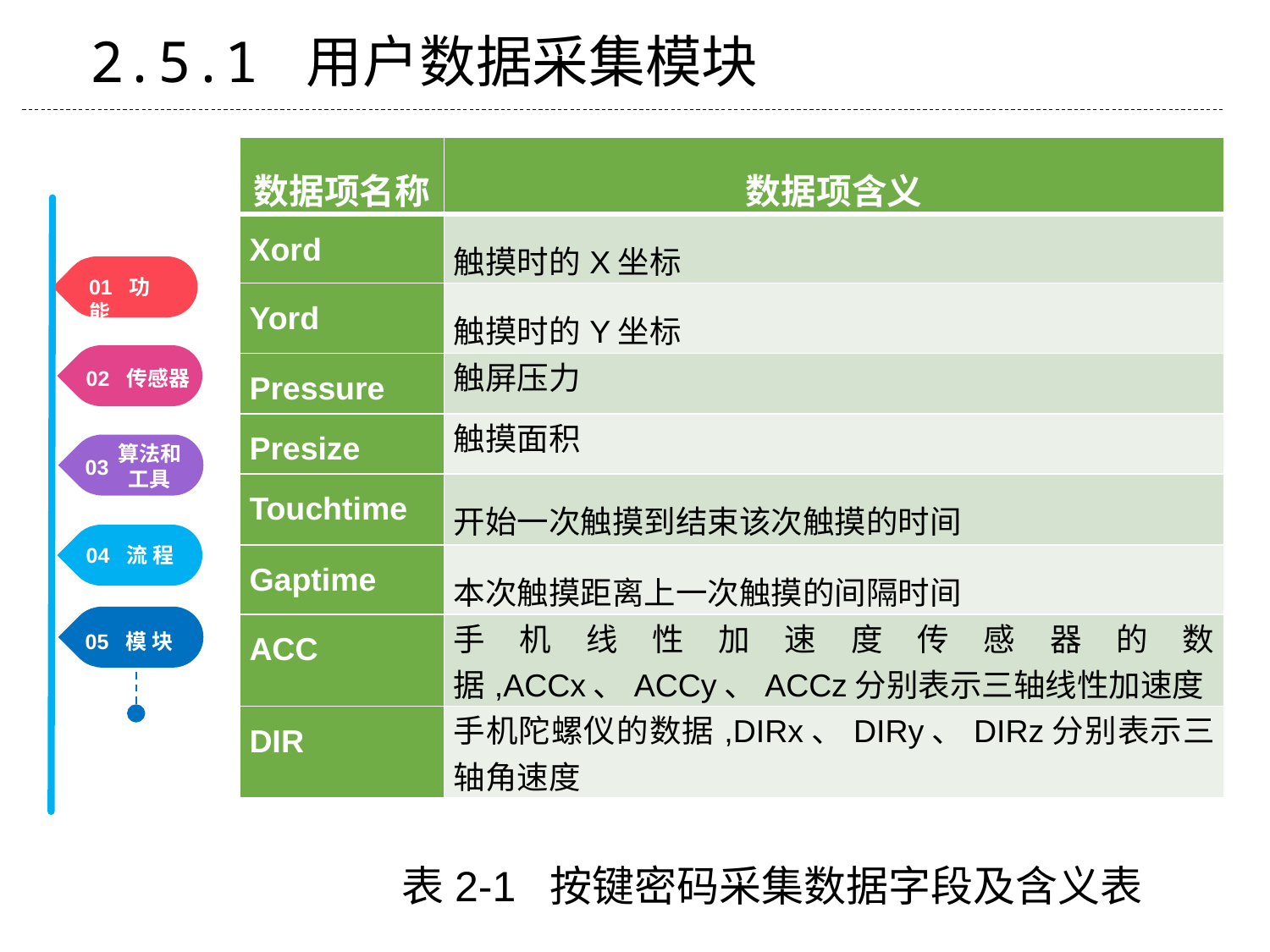

2.5.1 用户数据采集模块
| 数据项名称 | 数据项含义 |
| --- | --- |
| Xord | 触摸时的X坐标 |
| Yord | 触摸时的Y坐标 |
| Pressure | 触屏压力 |
| Presize | 触摸面积 |
| Touchtime | 开始一次触摸到结束该次触摸的时间 |
| Gaptime | 本次触摸距离上一次触摸的间隔时间 |
| ACC | 手机线性加速度传感器的数据,ACCx、ACCy、ACCz分别表示三轴线性加速度 |
| DIR | 手机陀螺仪的数据,DIRx、DIRy、DIRz分别表示三轴角速度 |

01  功 能

02  传感器

算法和工具
03

04  流 程

05  模 块

表2-1  按键密码采集数据字段及含义表